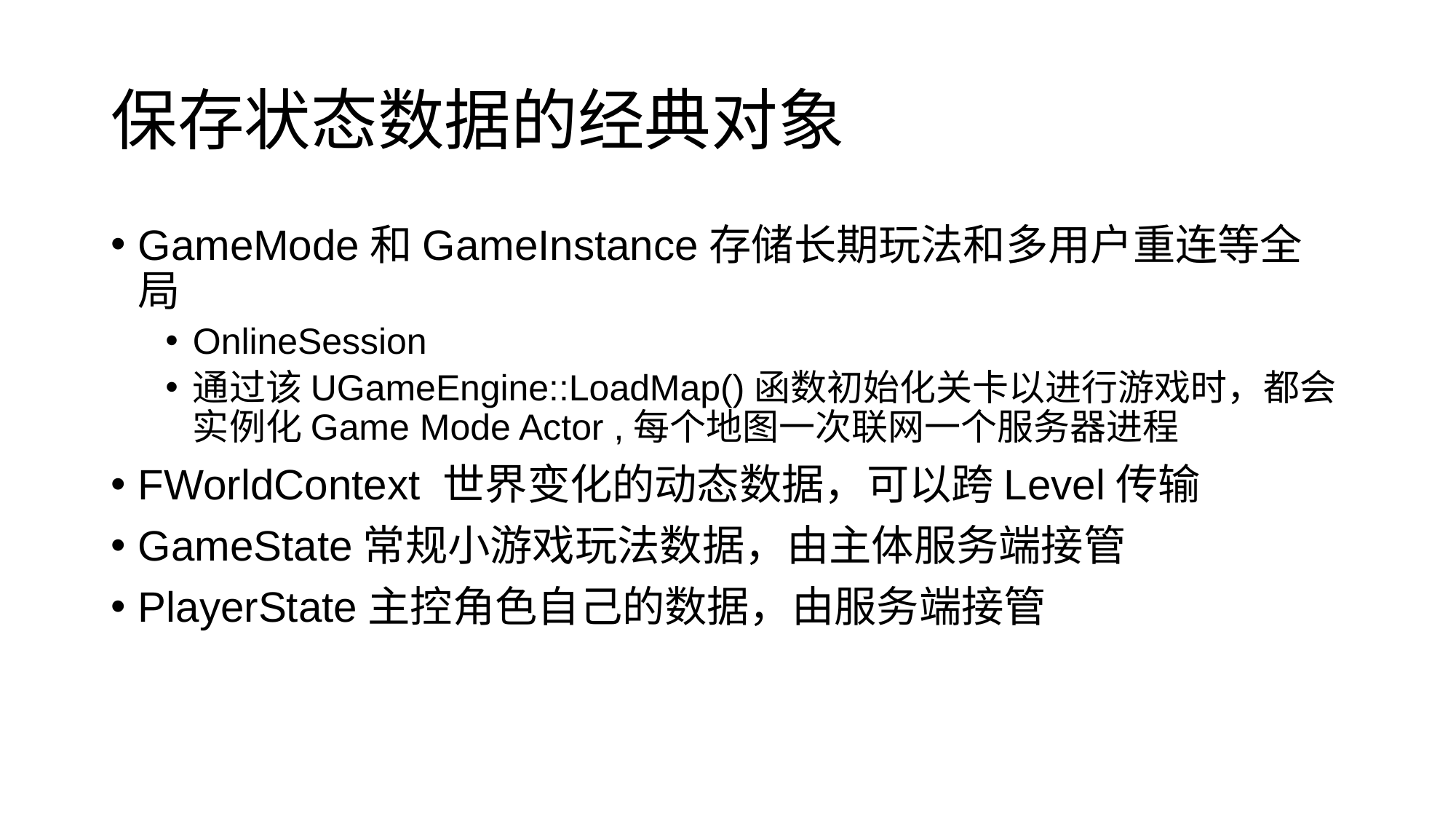

# 保存状态数据的经典对象
GameMode和GameInstance存储长期玩法和多用户重连等全局
OnlineSession
通过该UGameEngine::LoadMap()函数初始化关卡以进行游戏时，都会实例化Game Mode Actor ,每个地图一次联网一个服务器进程
FWorldContext 世界变化的动态数据，可以跨Level传输
GameState常规小游戏玩法数据，由主体服务端接管
PlayerState主控角色自己的数据，由服务端接管